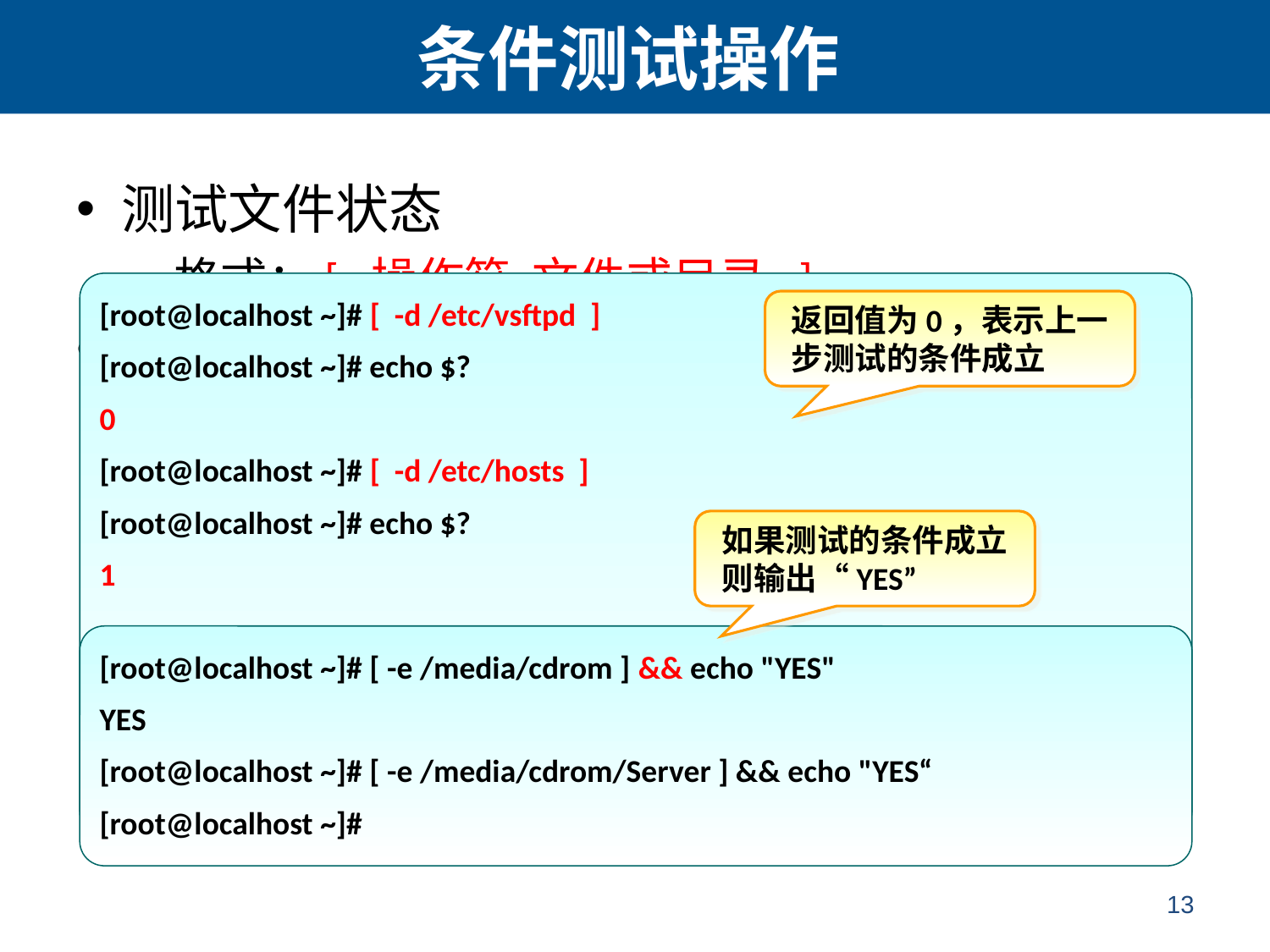

# 条件测试操作
测试文件状态
格式：[  操作符  文件或目录  ]
常用的测试操作符
-d：测试是否为目录（Directory）
-e：测试目录或文件是否存在（Exist）
-f：测试是否为文件（File）
-r：测试当前用户是否有权限读取（Read）
-w：测试当前用户是否有权限写入（Write）
-x：测试当前用户是否可执行（Excute）该文件
-L：测试是否为符号连接（Link）文件
[root@localhost ~]# [  -d /etc/vsftpd  ]
[root@localhost ~]# echo $?
0
[root@localhost ~]# [  -d /etc/hosts  ]
[root@localhost ~]# echo $?
1
返回值为0，表示上一步测试的条件成立
如果测试的条件成立则输出“YES”
[root@localhost ~]# [ -e /media/cdrom ] && echo "YES"
YES
[root@localhost ~]# [ -e /media/cdrom/Server ] && echo "YES“
[root@localhost ~]#
13